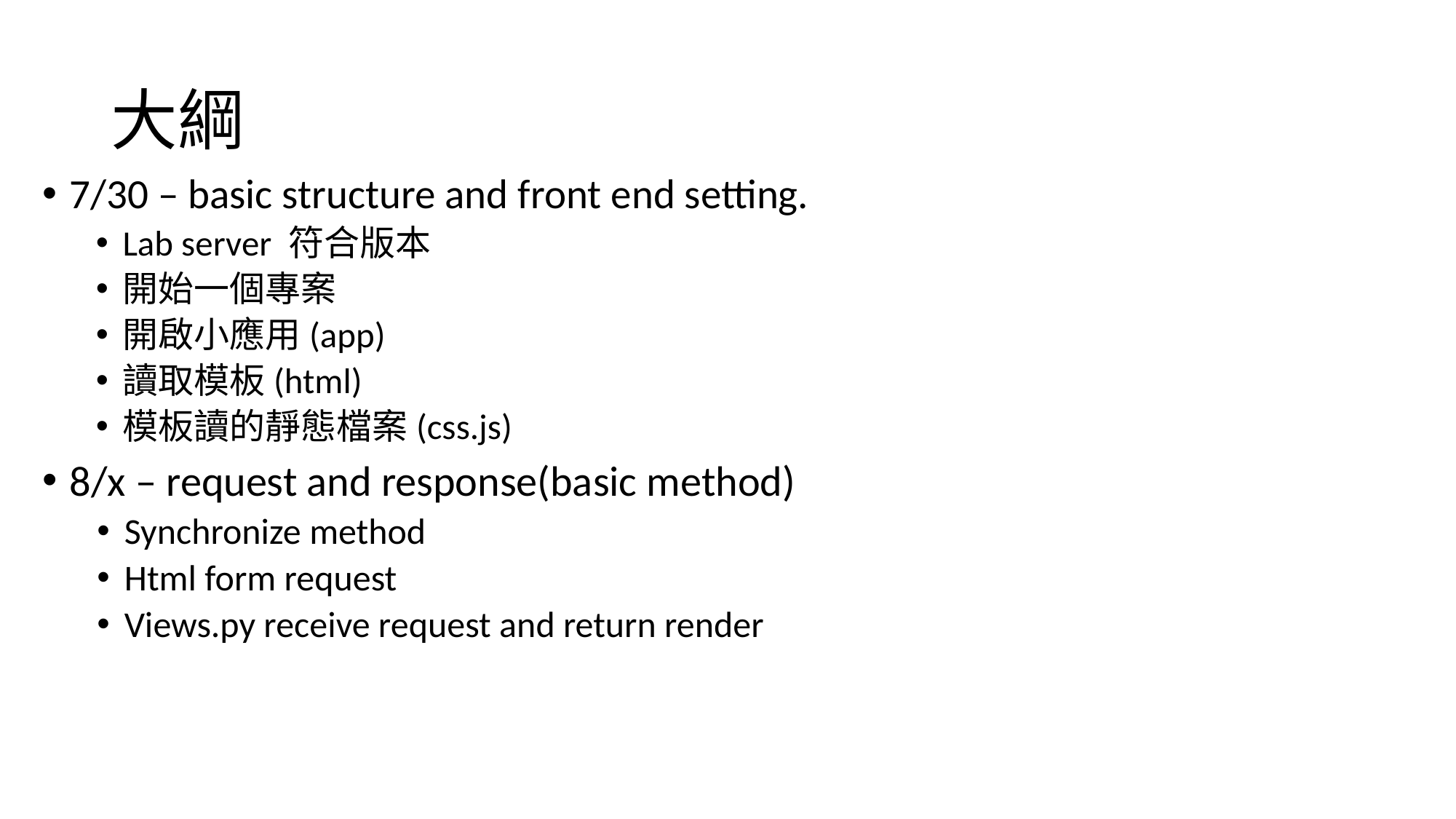

# 大綱
7/30 – basic structure and front end setting.
Lab server 符合版本
開始一個專案
開啟小應用(app)
讀取模板(html)
模板讀的靜態檔案(css.js)

8/x – request and response(basic method)
Synchronize method
Html form request
Views.py receive request and return render